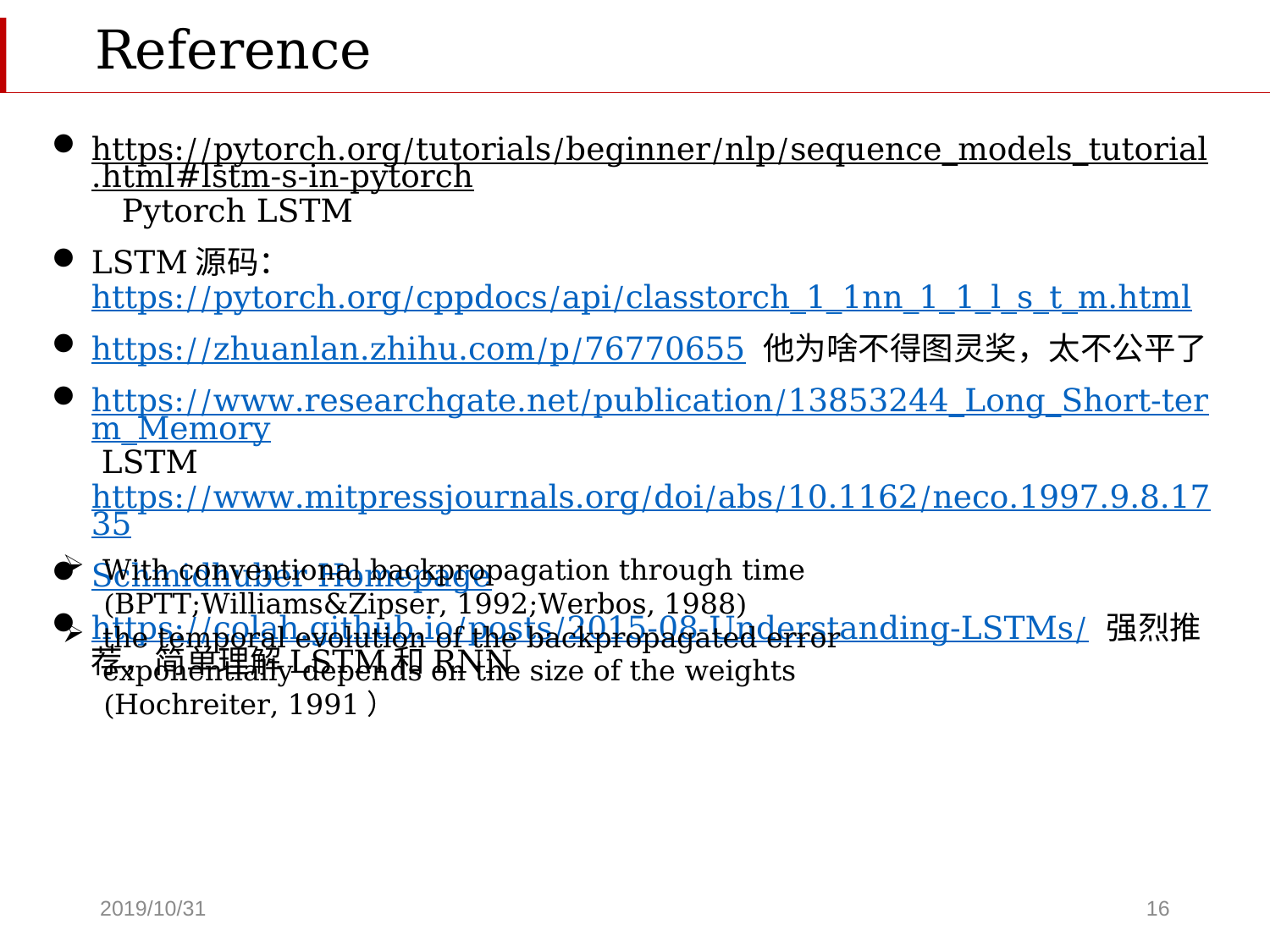

Reference
https://pytorch.org/tutorials/beginner/nlp/sequence_models_tutorial.html#lstm-s-in-pytorch   Pytorch LSTM
LSTM源码：https://pytorch.org/cppdocs/api/classtorch_1_1nn_1_1_l_s_t_m.html
https://zhuanlan.zhihu.com/p/76770655 他为啥不得图灵奖，太不公平了
https://www.researchgate.net/publication/13853244_Long_Short-term_Memory LSTMhttps://www.mitpressjournals.org/doi/abs/10.1162/neco.1997.9.8.1735
Schmidhuber Homepage
https://colah.github.io/posts/2015-08-Understanding-LSTMs/ 强烈推荐，简单理解LSTM和RNN

With conventional backpropagation through time (BPTT;Williams&Zipser, 1992;Werbos, 1988)
the temporal evolution of the backpropagated error exponentially depends on the size of the weights (Hochreiter, 1991）
2019/10/31
16